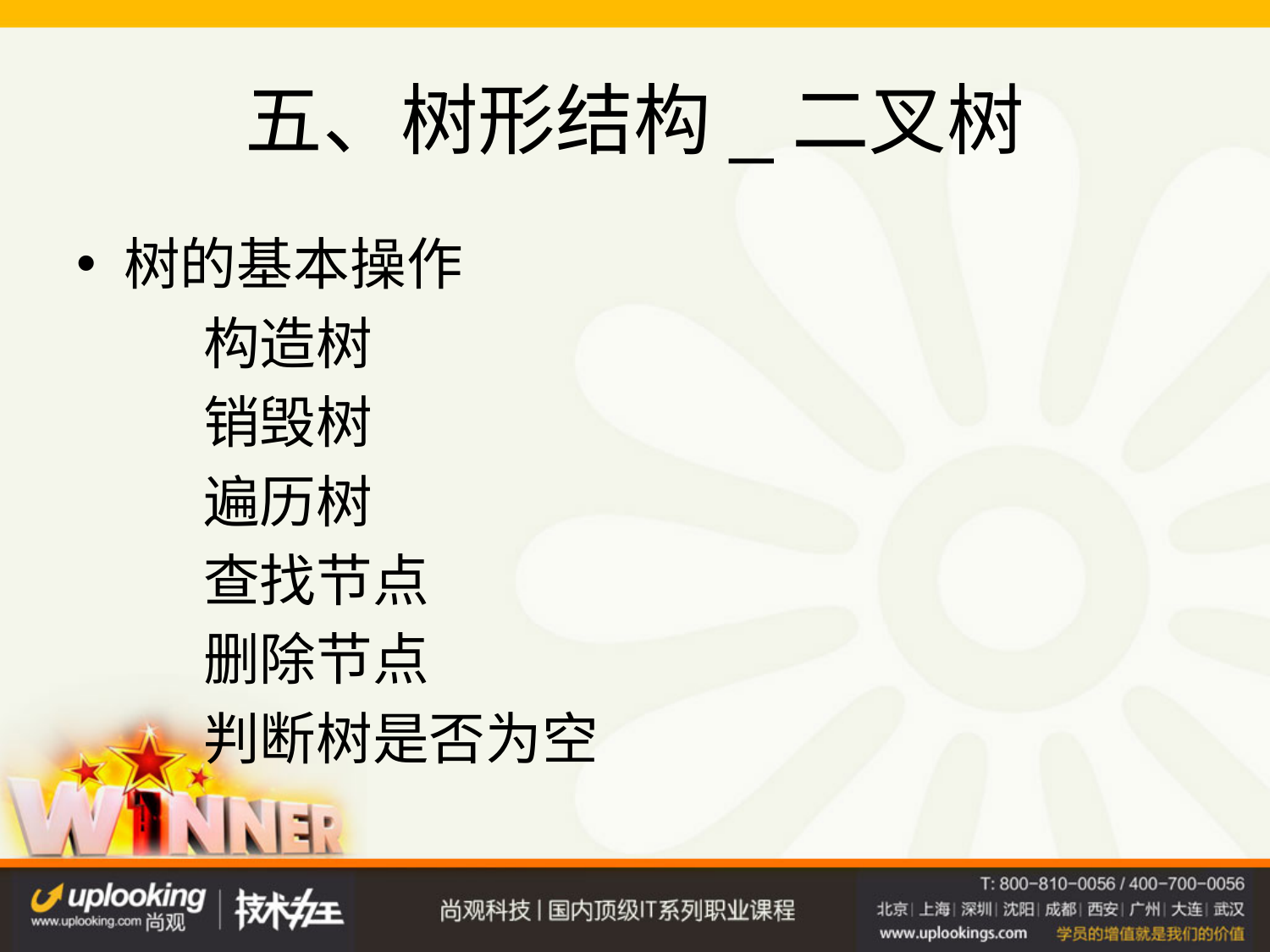

# 五、树形结构_二叉树
树的基本操作
	构造树
	销毁树
	遍历树
	查找节点
	删除节点
	判断树是否为空